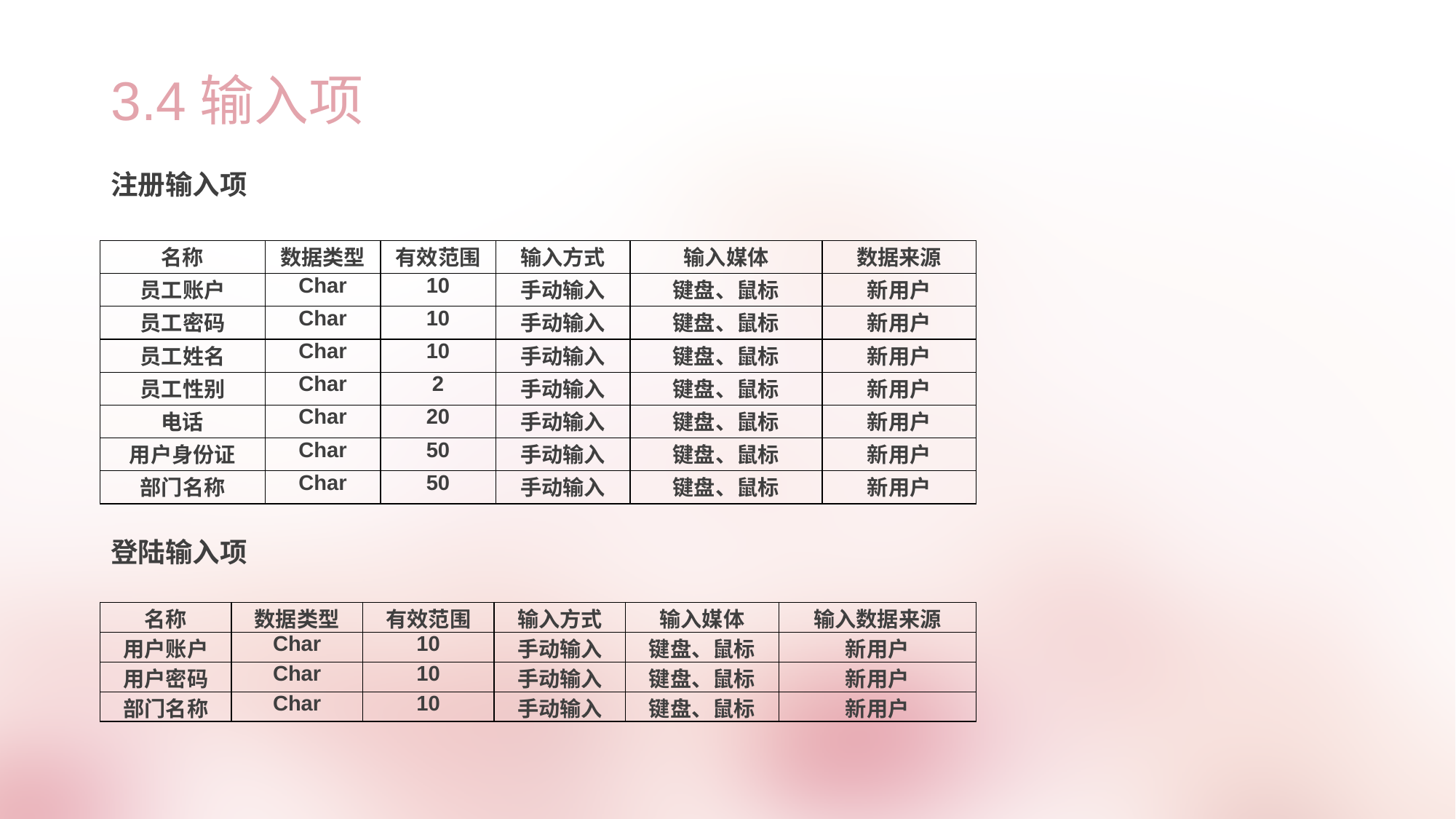

# 3.4输入项
注册输入项
| 名称 | 数据类型 | 有效范围 | 输入方式 | 输入媒体 | 数据来源 |
| --- | --- | --- | --- | --- | --- |
| 员工账户 | Char | 10 | 手动输入 | 键盘、鼠标 | 新用户 |
| 员工密码 | Char | 10 | 手动输入 | 键盘、鼠标 | 新用户 |
| 员工姓名 | Char | 10 | 手动输入 | 键盘、鼠标 | 新用户 |
| 员工性别 | Char | 2 | 手动输入 | 键盘、鼠标 | 新用户 |
| 电话 | Char | 20 | 手动输入 | 键盘、鼠标 | 新用户 |
| 用户身份证 | Char | 50 | 手动输入 | 键盘、鼠标 | 新用户 |
| 部门名称 | Char | 50 | 手动输入 | 键盘、鼠标 | 新用户 |
登陆输入项
| 名称 | 数据类型 | 有效范围 | 输入方式 | 输入媒体 | 输入数据来源 |
| --- | --- | --- | --- | --- | --- |
| 用户账户 | Char | 10 | 手动输入 | 键盘、鼠标 | 新用户 |
| 用户密码 | Char | 10 | 手动输入 | 键盘、鼠标 | 新用户 |
| 部门名称 | Char | 10 | 手动输入 | 键盘、鼠标 | 新用户 |